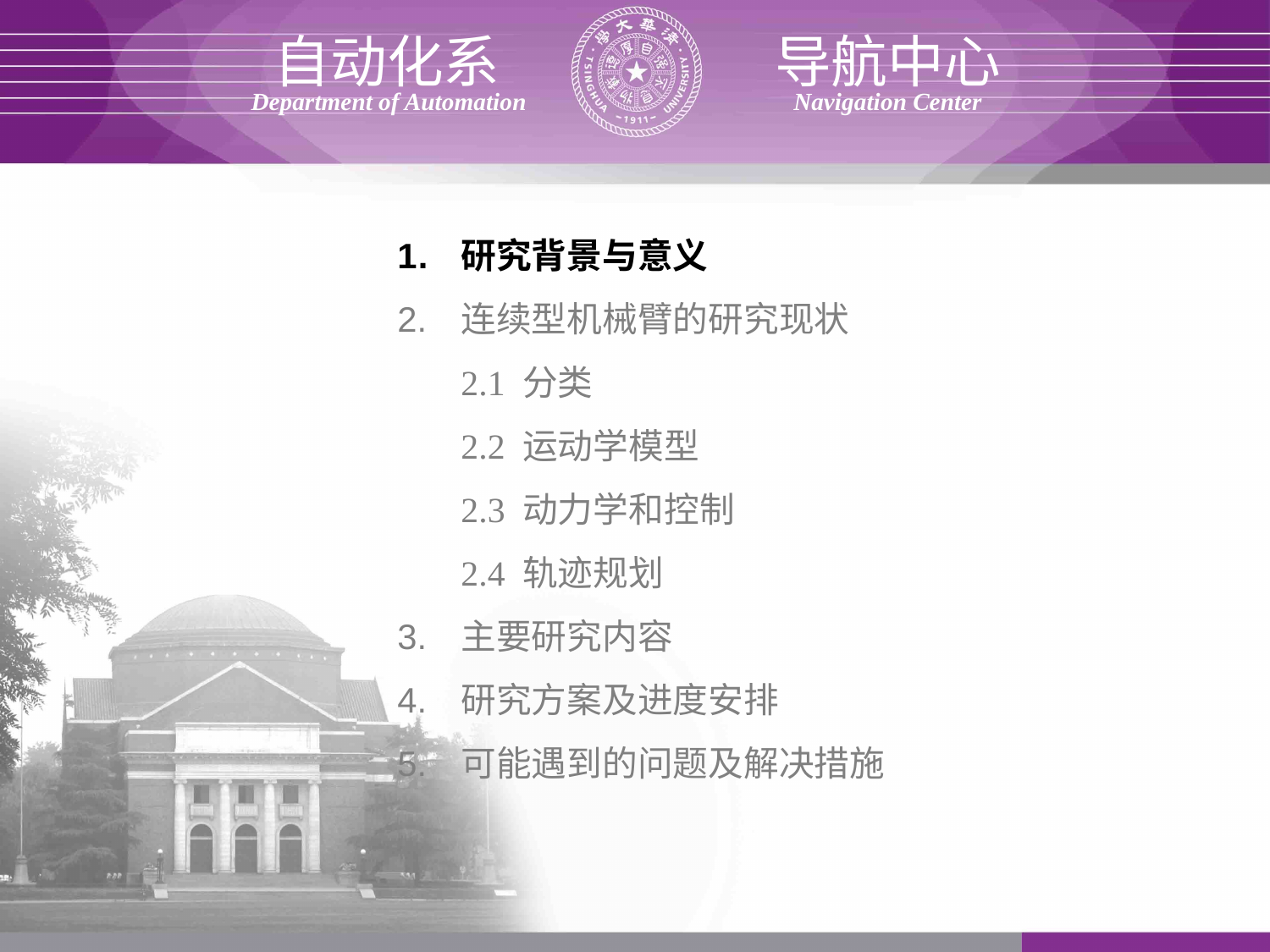

#
研究背景与意义
连续型机械臂的研究现状
2.1 分类
2.2 运动学模型
2.3 动力学和控制
2.4 轨迹规划
主要研究内容
研究方案及进度安排
可能遇到的问题及解决措施